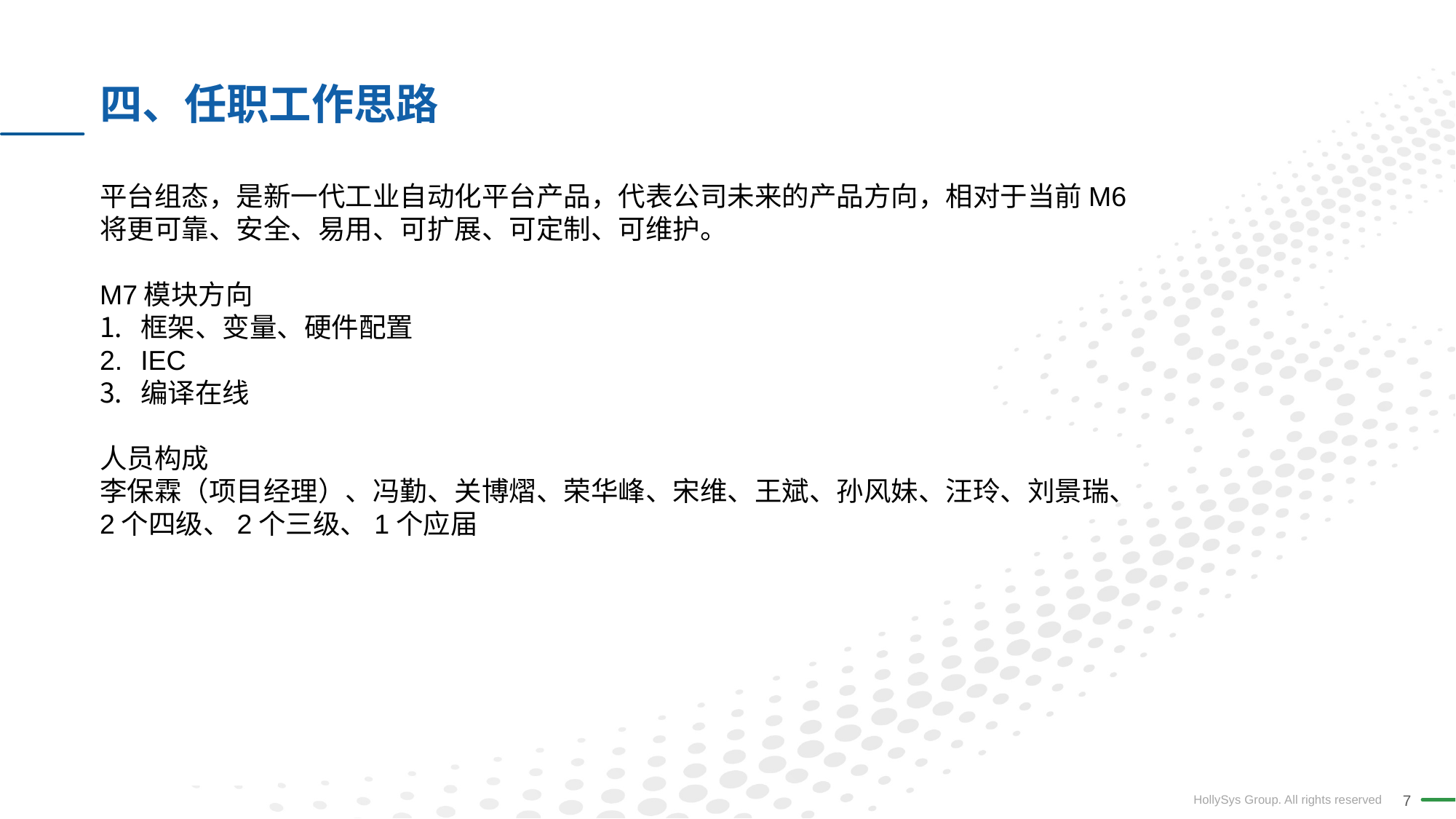

# 四、任职工作思路

平台组态，是新一代工业自动化平台产品，代表公司未来的产品方向，相对于当前M6将更可靠、安全、易用、可扩展、可定制、可维护。

M7模块方向
框架、变量、硬件配置
IEC
编译在线

人员构成
李保霖（项目经理）、冯勤、关博熠、荣华峰、宋维、王斌、孙风妹、汪玲、刘景瑞、2个四级、2个三级、1个应届